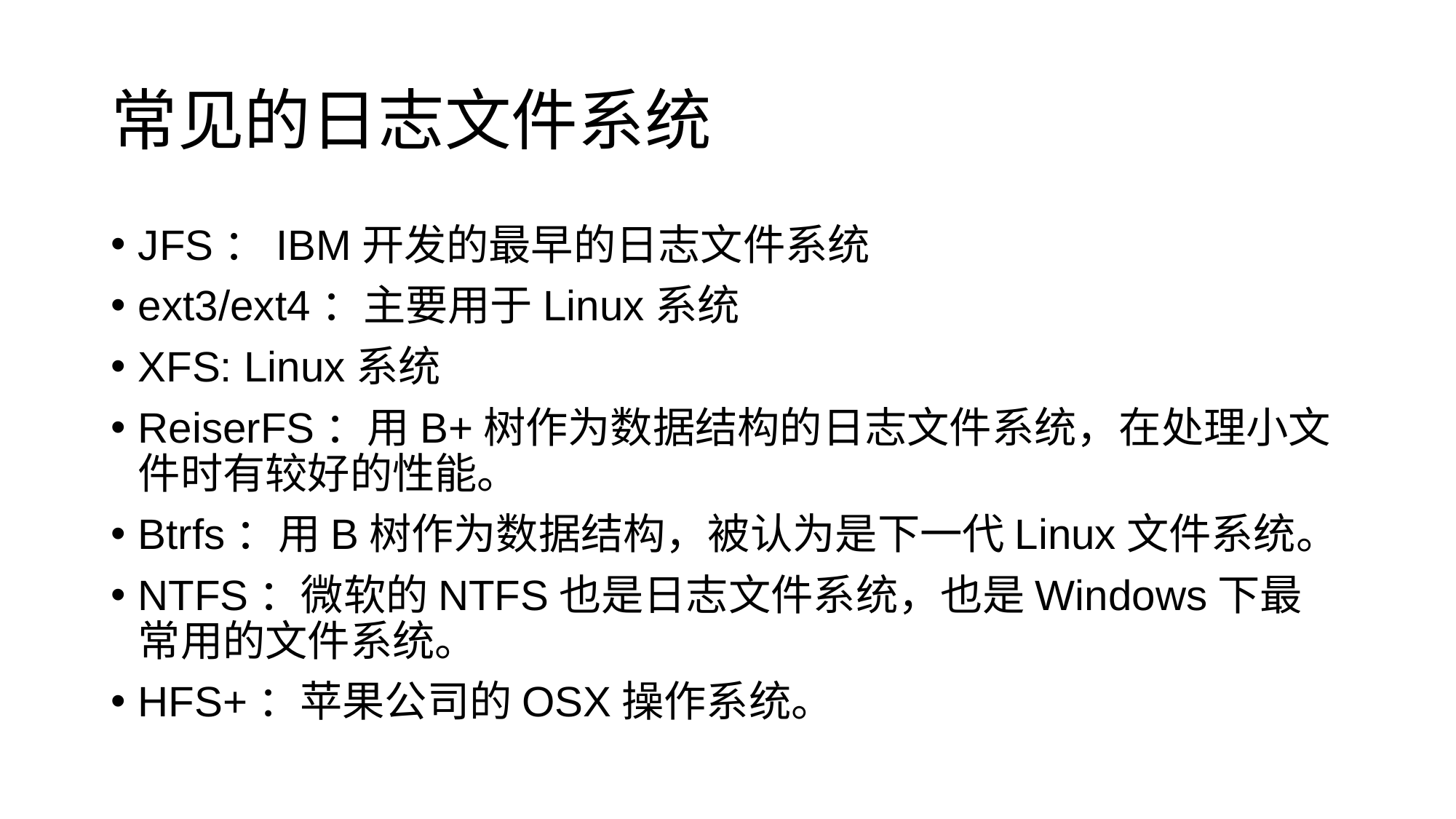

# 常见的日志文件系统
JFS：IBM开发的最早的日志文件系统
ext3/ext4：主要用于Linux系统
XFS: Linux系统
ReiserFS：用B+树作为数据结构的日志文件系统，在处理小文件时有较好的性能。
Btrfs：用B树作为数据结构，被认为是下一代Linux文件系统。
NTFS：微软的NTFS也是日志文件系统，也是Windows下最常用的文件系统。
HFS+：苹果公司的OSX操作系统。